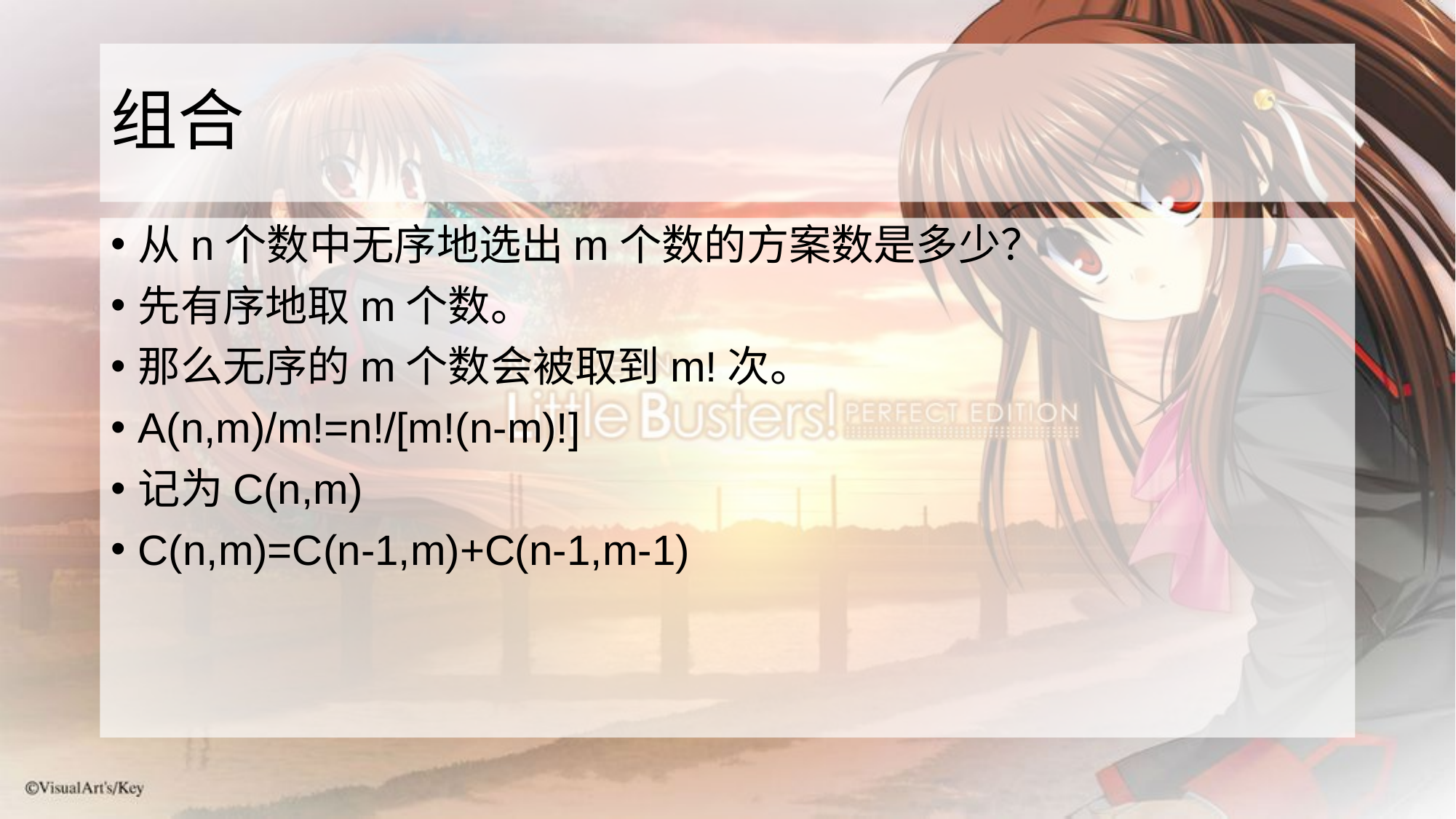

# 组合
从n个数中无序地选出m个数的方案数是多少？
先有序地取m个数。
那么无序的m个数会被取到m!次。
A(n,m)/m!=n!/[m!(n-m)!]
记为C(n,m)
C(n,m)=C(n-1,m)+C(n-1,m-1)